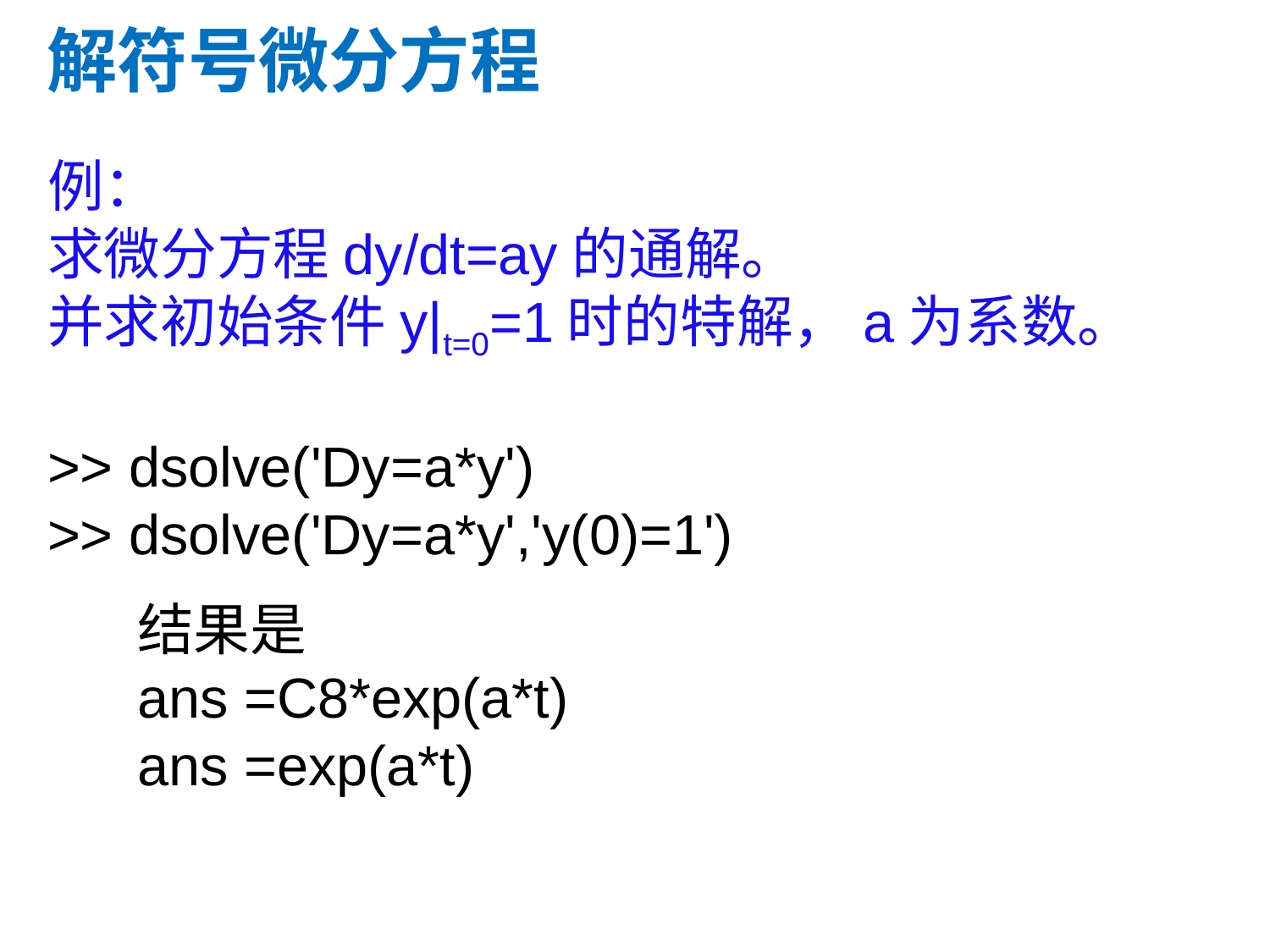

解符号微分方程
例：
求微分方程dy/dt=ay的通解。
并求初始条件y|t=0=1时的特解，a为系数。

>> dsolve('Dy=a*y')
>> dsolve('Dy=a*y','y(0)=1')

结果是
ans =C8*exp(a*t)
ans =exp(a*t)